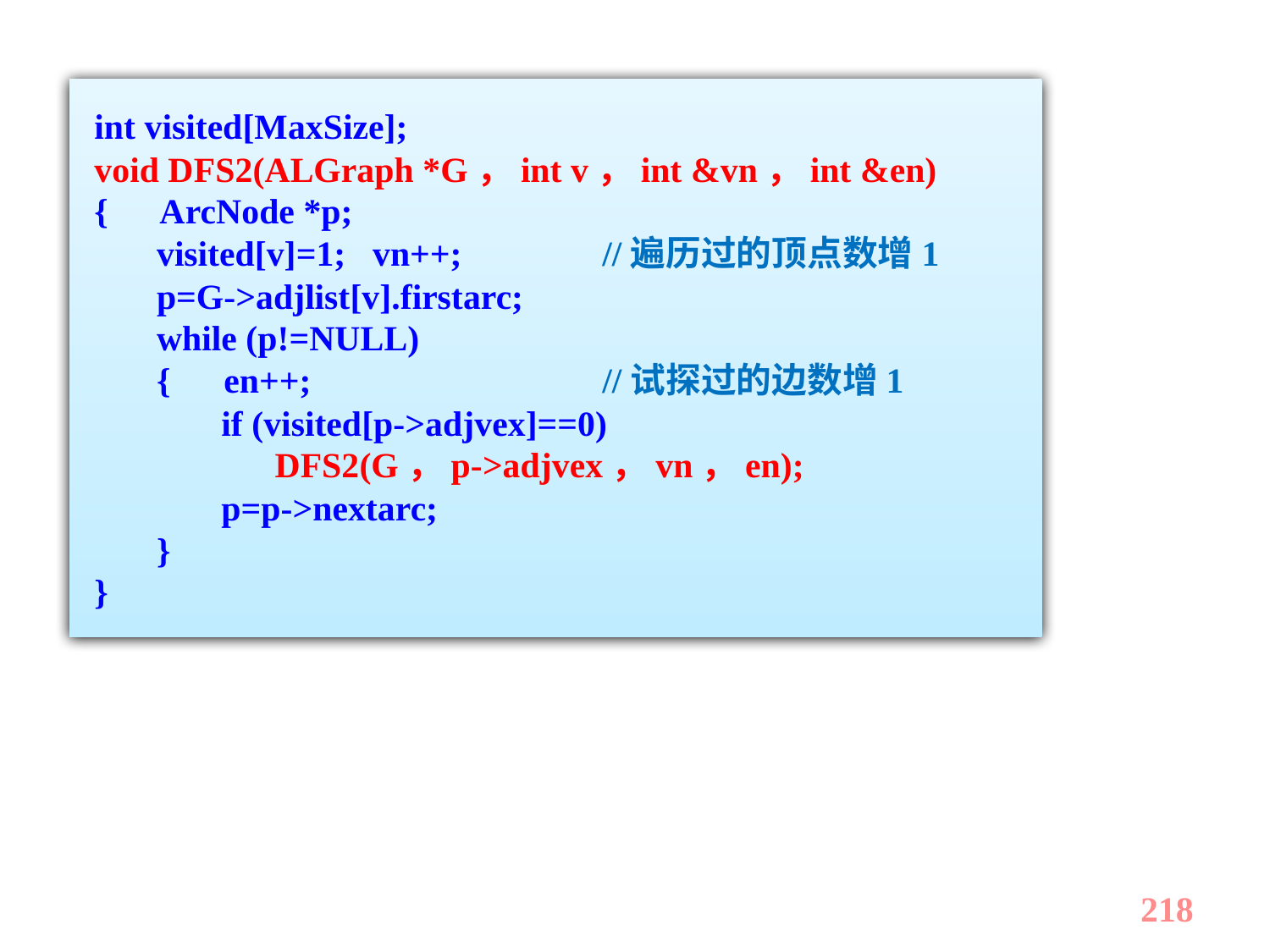

int visited[MaxSize];
void DFS2(ALGraph *G，int v，int &vn，int &en)
{      ArcNode *p;
       visited[v]=1;   vn++;		//遍历过的顶点数增1
       p=G->adjlist[v].firstarc;
       while (p!=NULL)
       {      en++;			//试探过的边数增1
	if (visited[p->adjvex]==0)
	      DFS2(G，p->adjvex，vn，en);
	p=p->nextarc;
       }
}
218